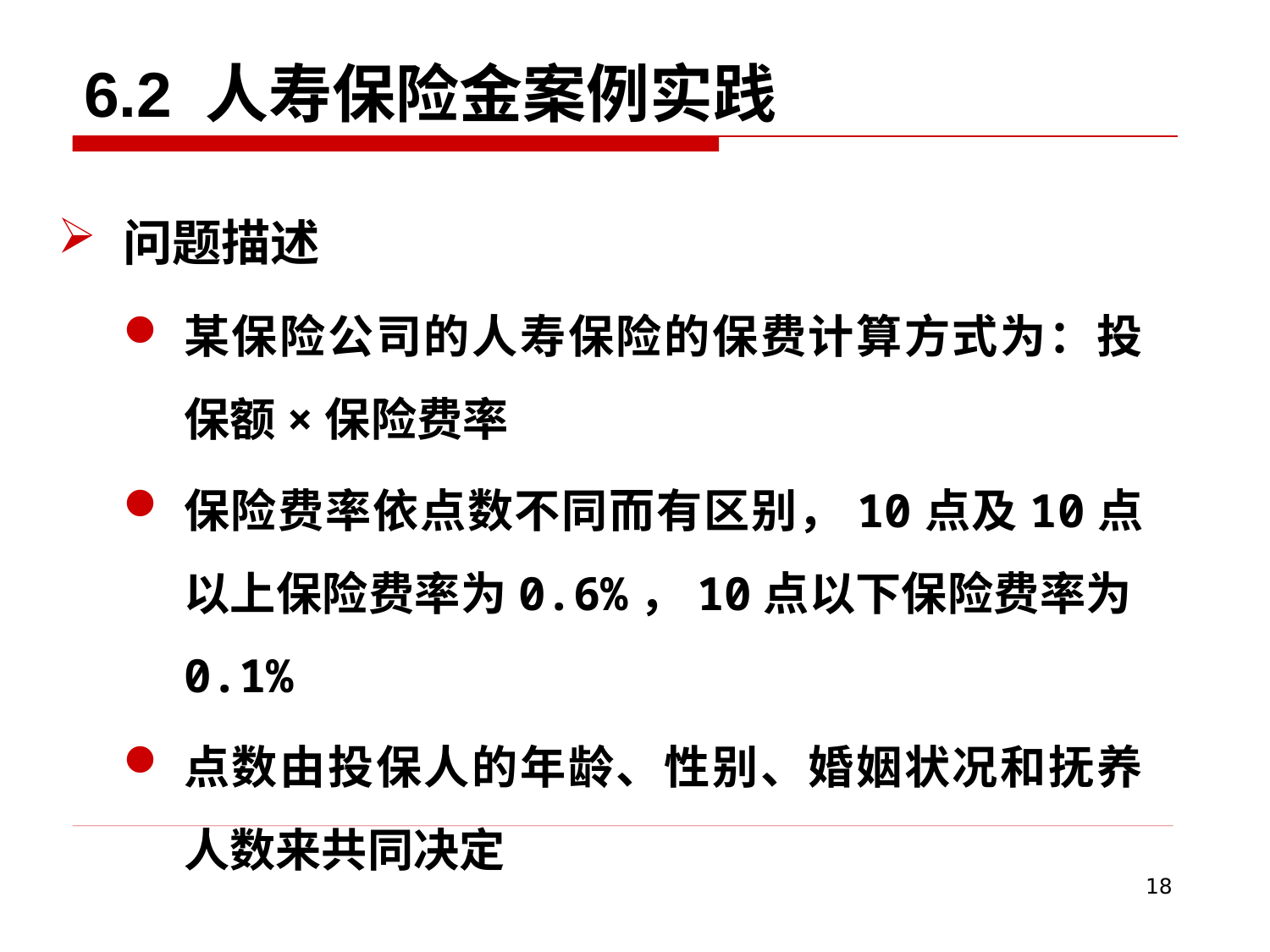

# 6.2 人寿保险金案例实践
问题描述
某保险公司的人寿保险的保费计算方式为：投保额×保险费率
保险费率依点数不同而有区别，10点及10点以上保险费率为0.6%，10点以下保险费率为0.1%
点数由投保人的年龄、性别、婚姻状况和抚养人数来共同决定
18